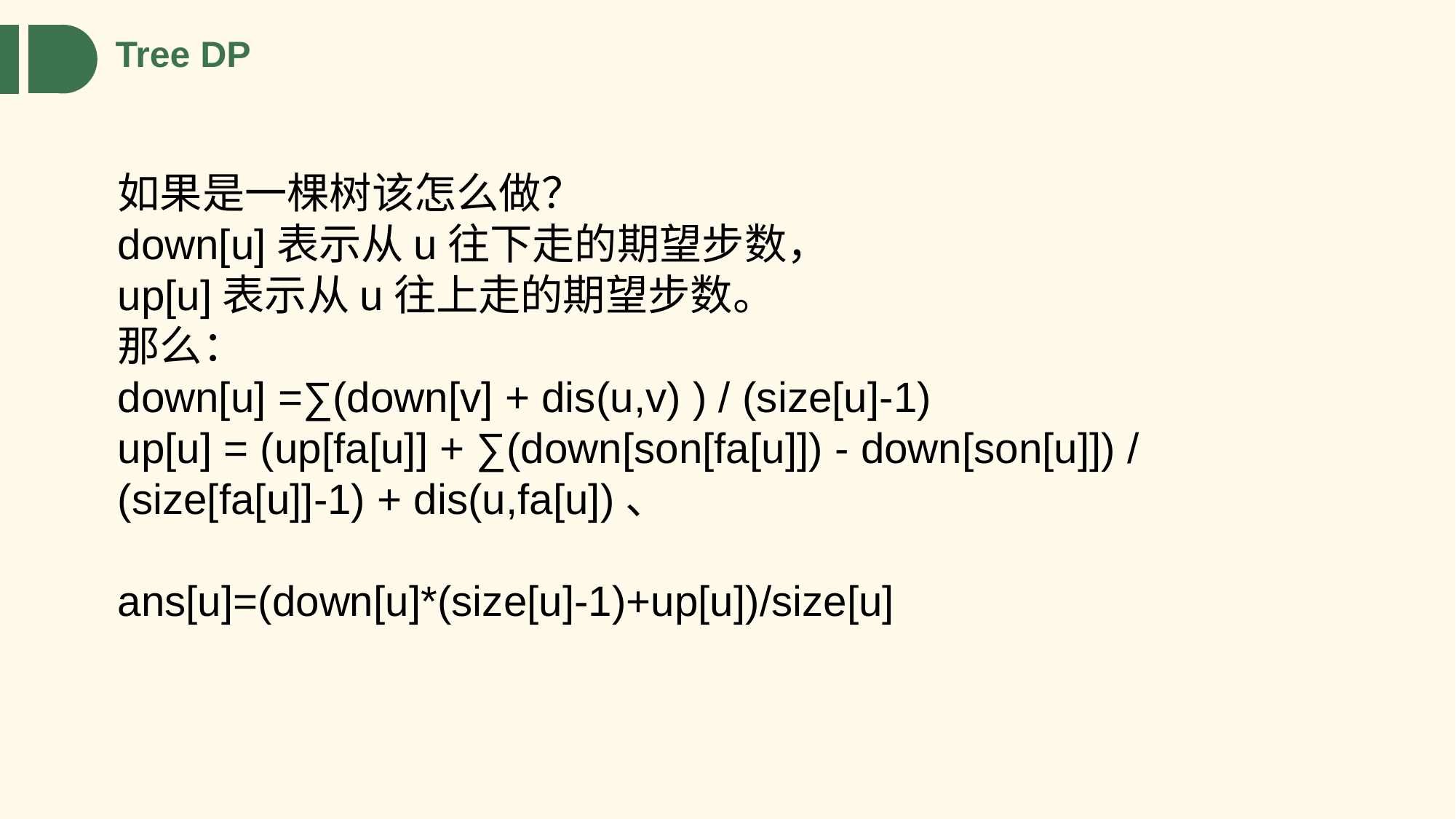

Tree DP
如果是一棵树该怎么做？
down[u]表示从u往下走的期望步数，
up[u]表示从u往上走的期望步数。
那么：
down[u] =∑(down[v] + dis(u,v) ) / (size[u]-1)
up[u] = (up[fa[u]] + ∑(down[son[fa[u]]) - down[son[u]]) / (size[fa[u]]-1) + dis(u,fa[u])、

ans[u]=(down[u]*(size[u]-1)+up[u])/size[u]